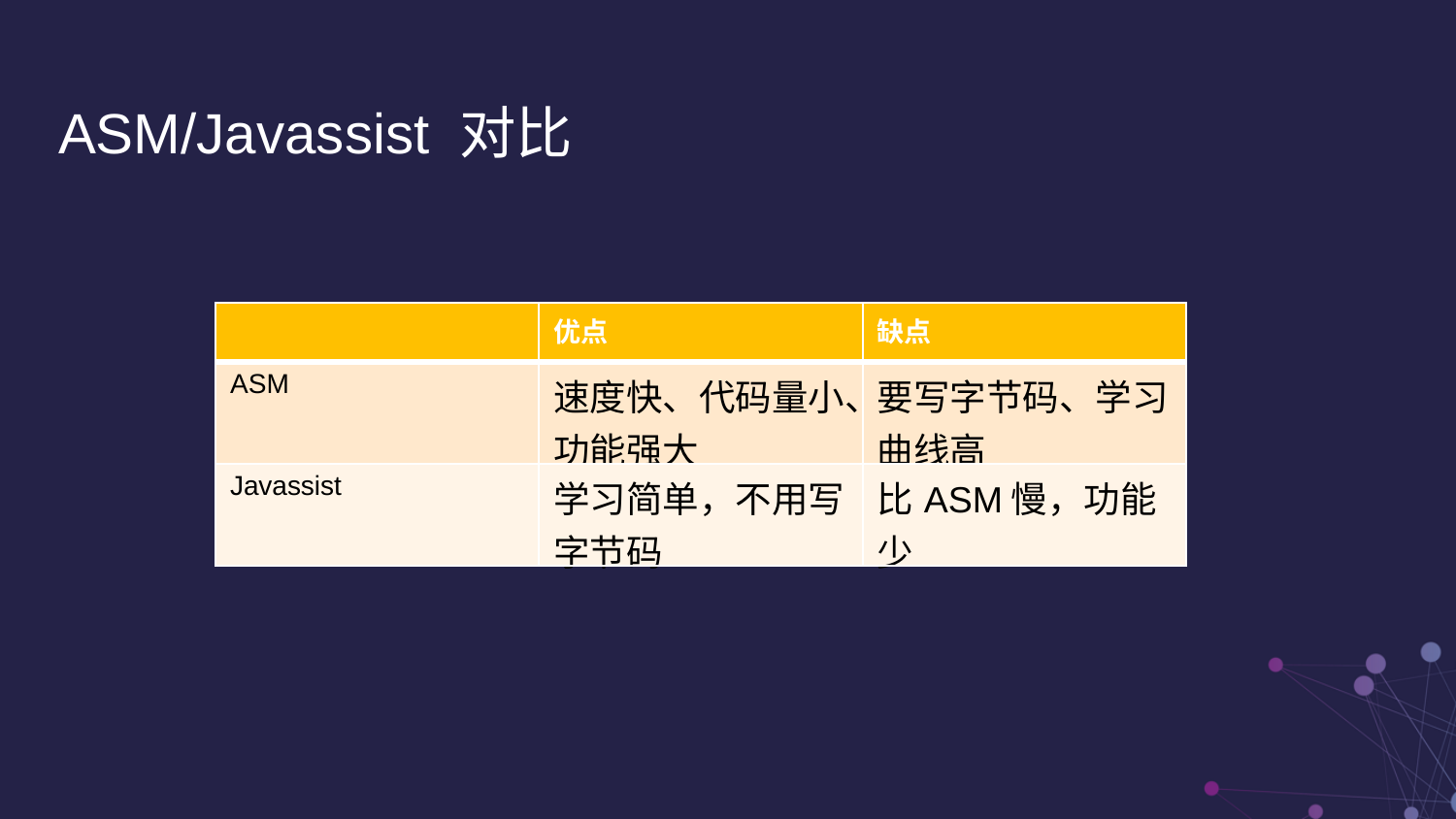

ASM/Javassist 对比
|  | 优点 | 缺点 |
| --- | --- | --- |
| ASM | 速度快、代码量小、功能强大 | 要写字节码、学习曲线高 |
| Javassist | 学习简单，不用写字节码 | 比ASM慢，功能少 |